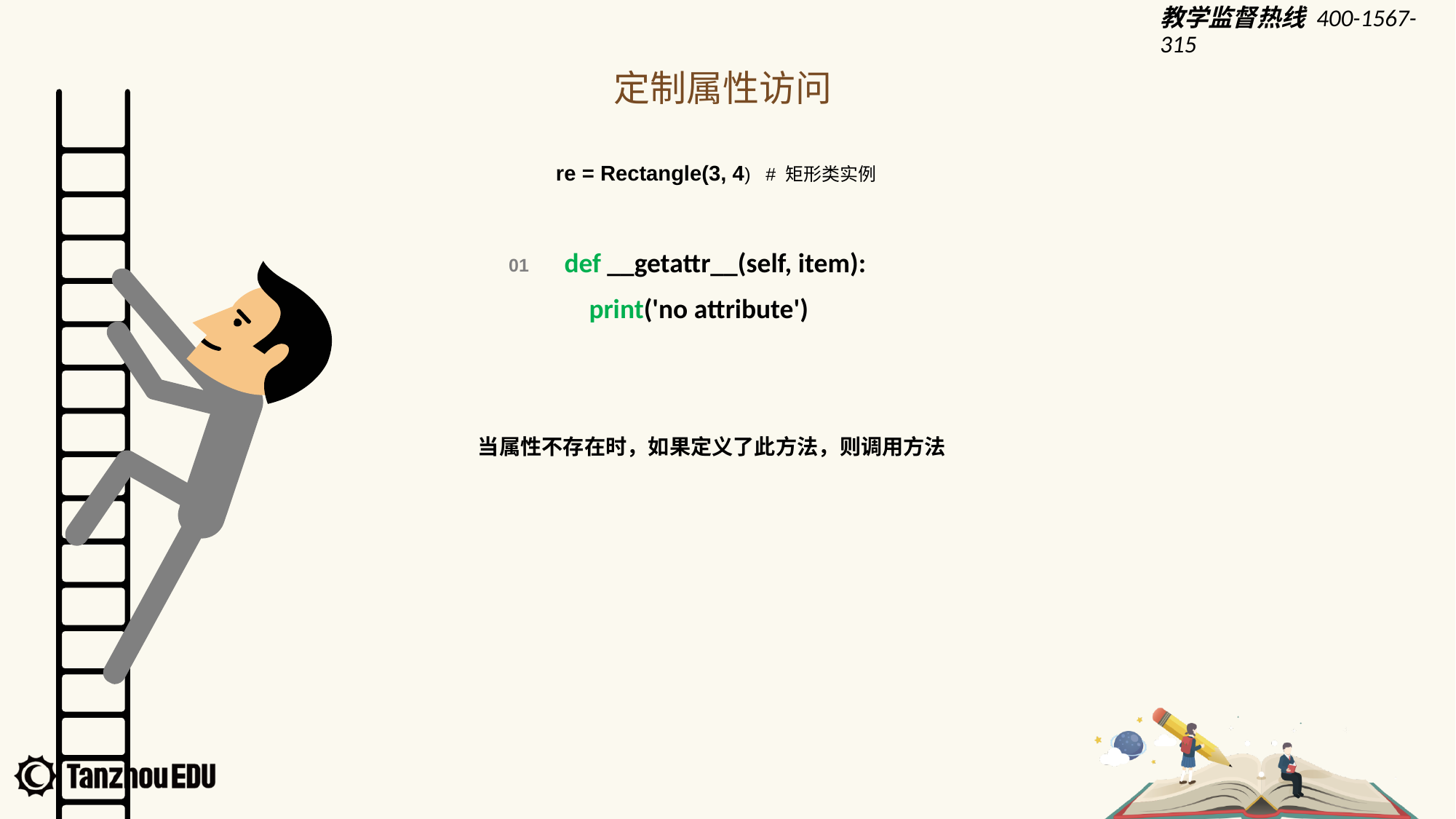

定制属性访问

re = Rectangle(3, 4)   # 矩形类实例
01
def __getattr__(self, item):
    print('no attribute')
当属性不存在时，如果定义了此方法，则调用方法